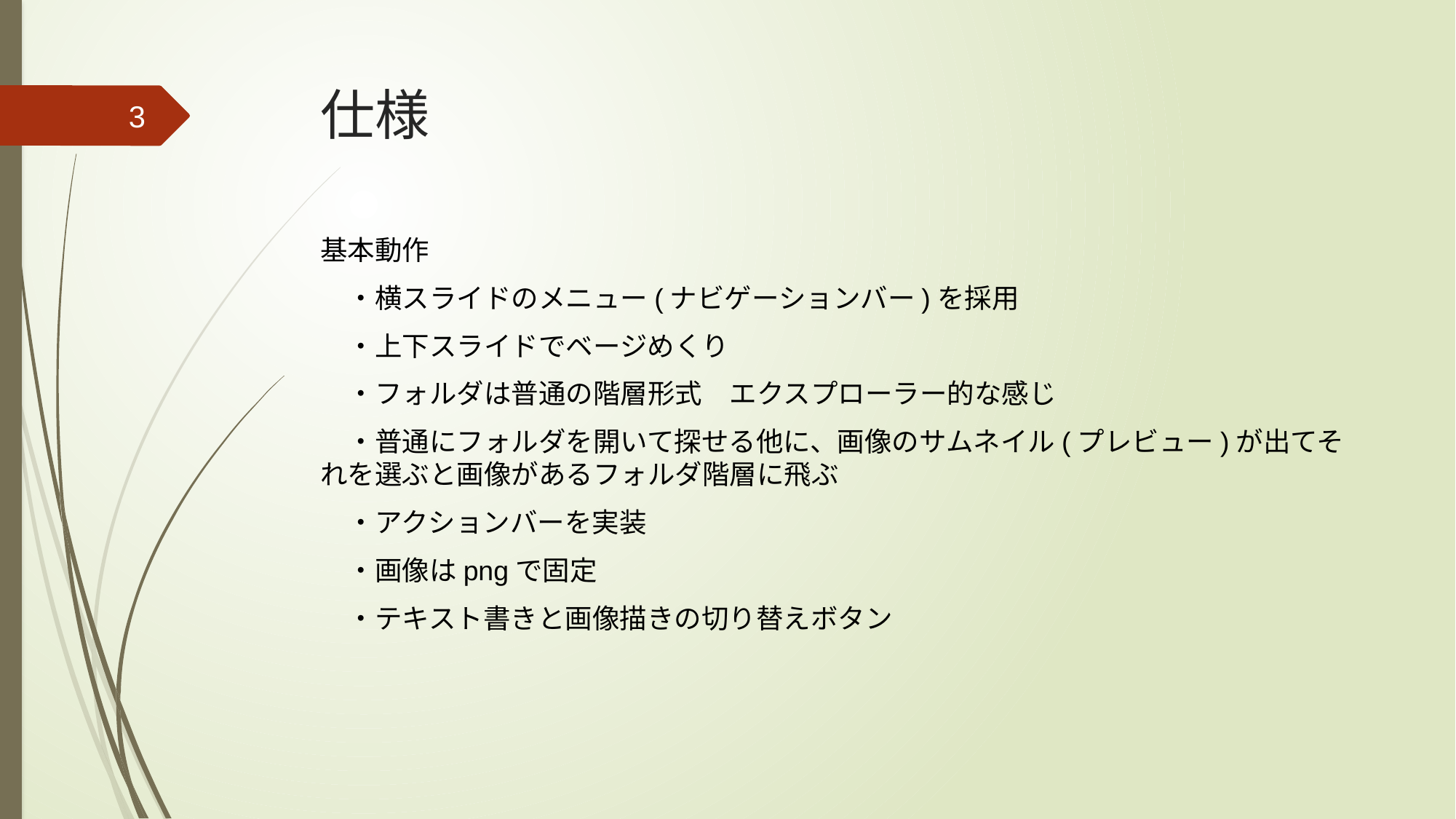

# 仕様
3
基本動作
　・横スライドのメニュー(ナビゲーションバー)を採用
　・上下スライドでベージめくり
　・フォルダは普通の階層形式　エクスプローラー的な感じ
　・普通にフォルダを開いて探せる他に、画像のサムネイル(プレビュー)が出てそれを選ぶと画像があるフォルダ階層に飛ぶ
　・アクションバーを実装
　・画像はpngで固定
　・テキスト書きと画像描きの切り替えボタン